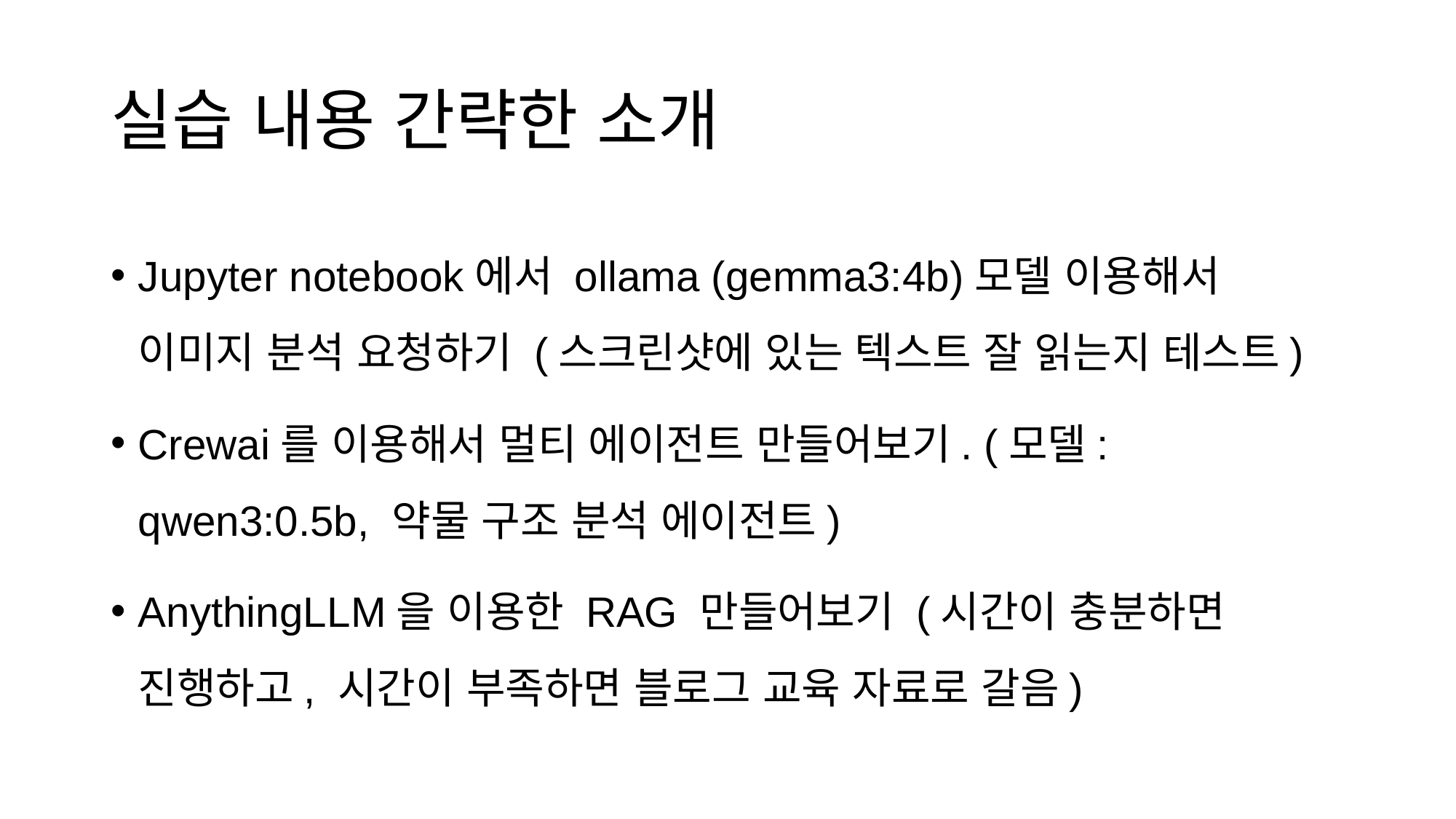

# 실습 내용 간략한 소개
Jupyter notebook에서 ollama (gemma3:4b)모델 이용해서 이미지 분석 요청하기 (스크린샷에 있는 텍스트 잘 읽는지 테스트)
Crewai를 이용해서 멀티 에이전트 만들어보기. (모델: qwen3:0.5b, 약물 구조 분석 에이전트)
AnythingLLM을 이용한 RAG 만들어보기 (시간이 충분하면 진행하고, 시간이 부족하면 블로그 교육 자료로 갈음)